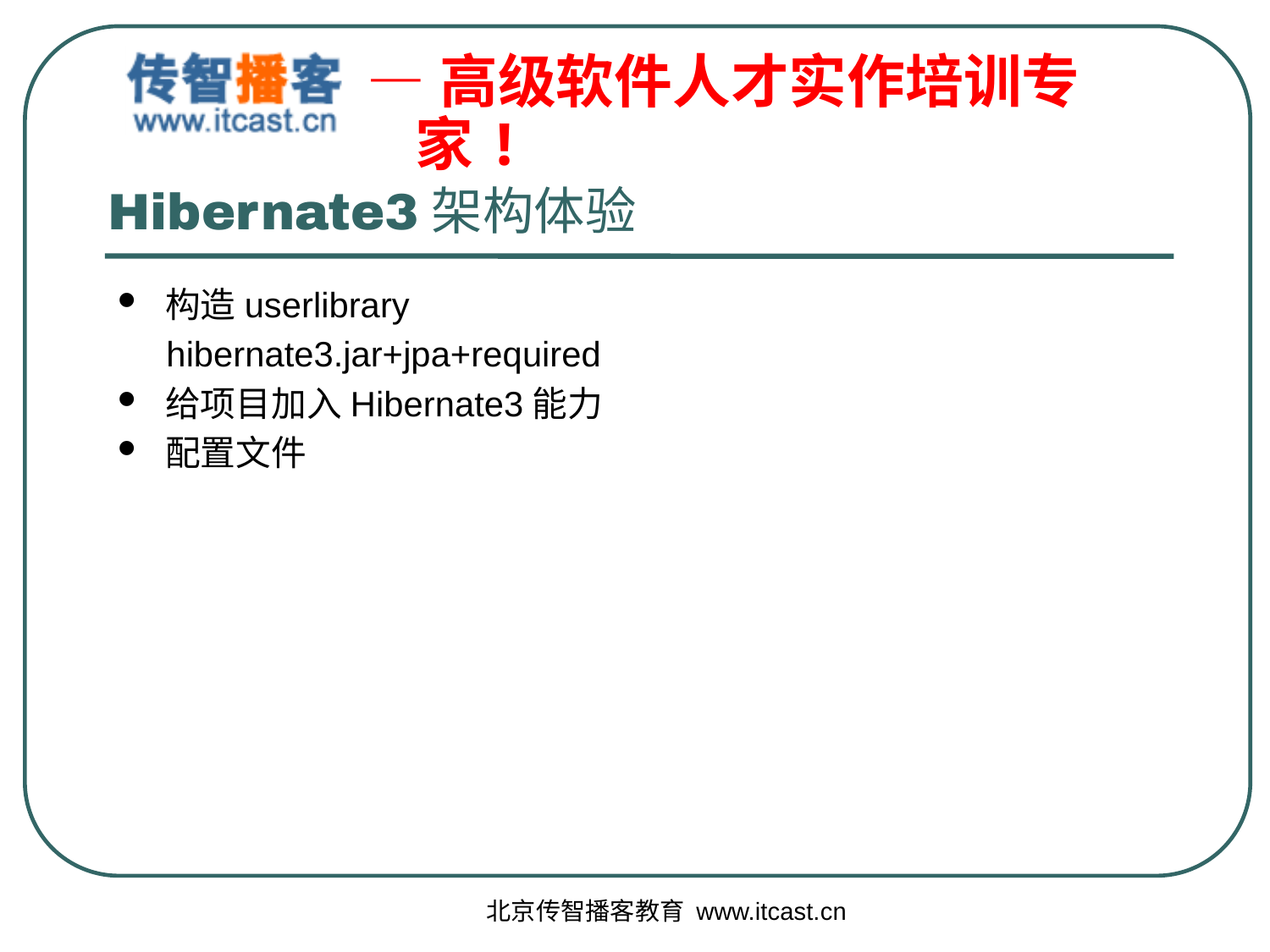

# Hibernate3架构体验
构造userlibrary
     hibernate3.jar+jpa+required
给项目加入Hibernate3能力
配置文件
北京传智播客教育 www.itcast.cn